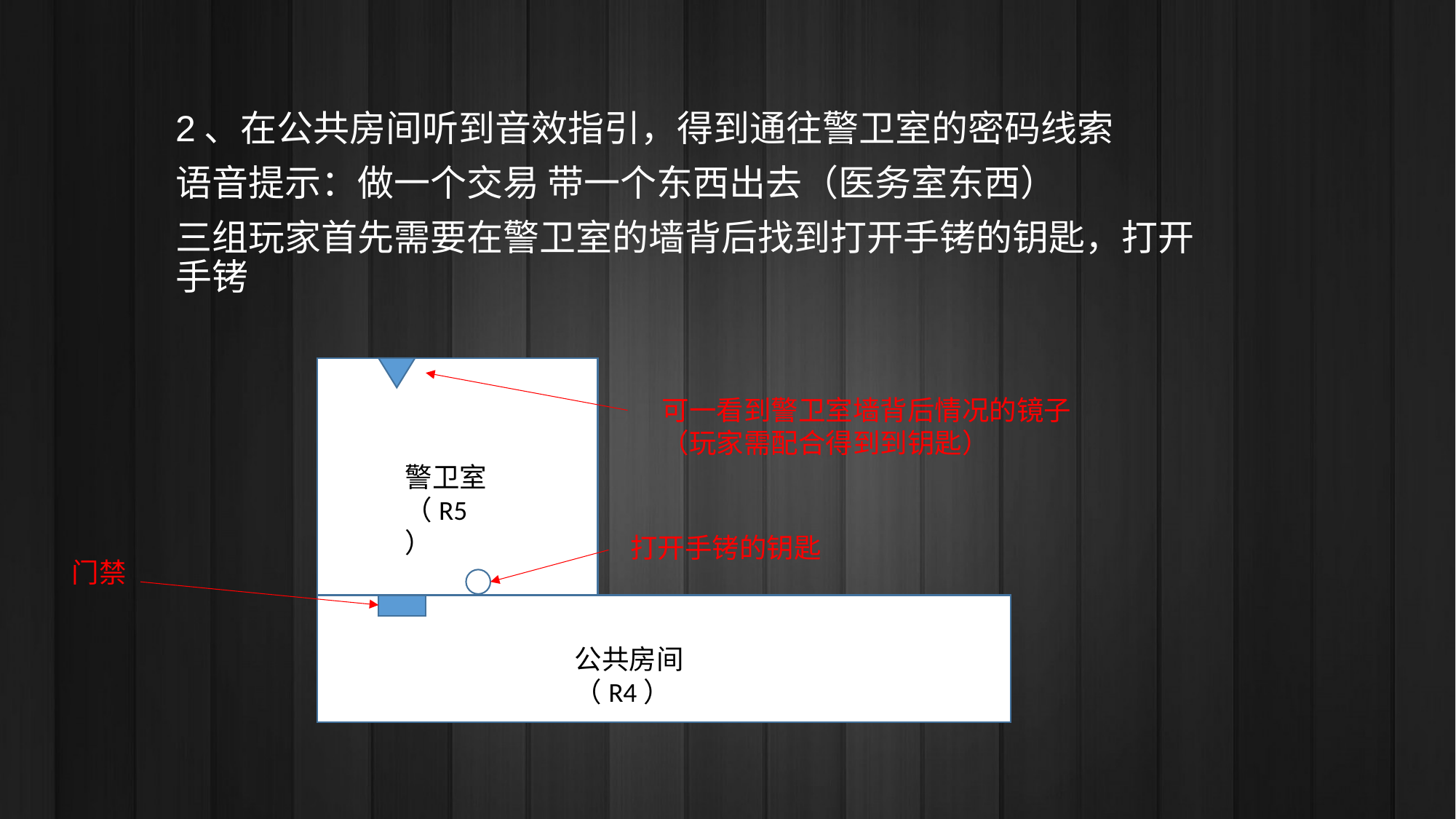

2、在公共房间听到音效指引，得到通往警卫室的密码线索
语音提示：做一个交易 带一个东西出去（医务室东西）
三组玩家首先需要在警卫室的墙背后找到打开手铐的钥匙，打开手铐

可一看到警卫室墙背后情况的镜子
（玩家需配合得到到钥匙）
警卫室（R5）
打开手铐的钥匙
门禁

公共房间（R4）